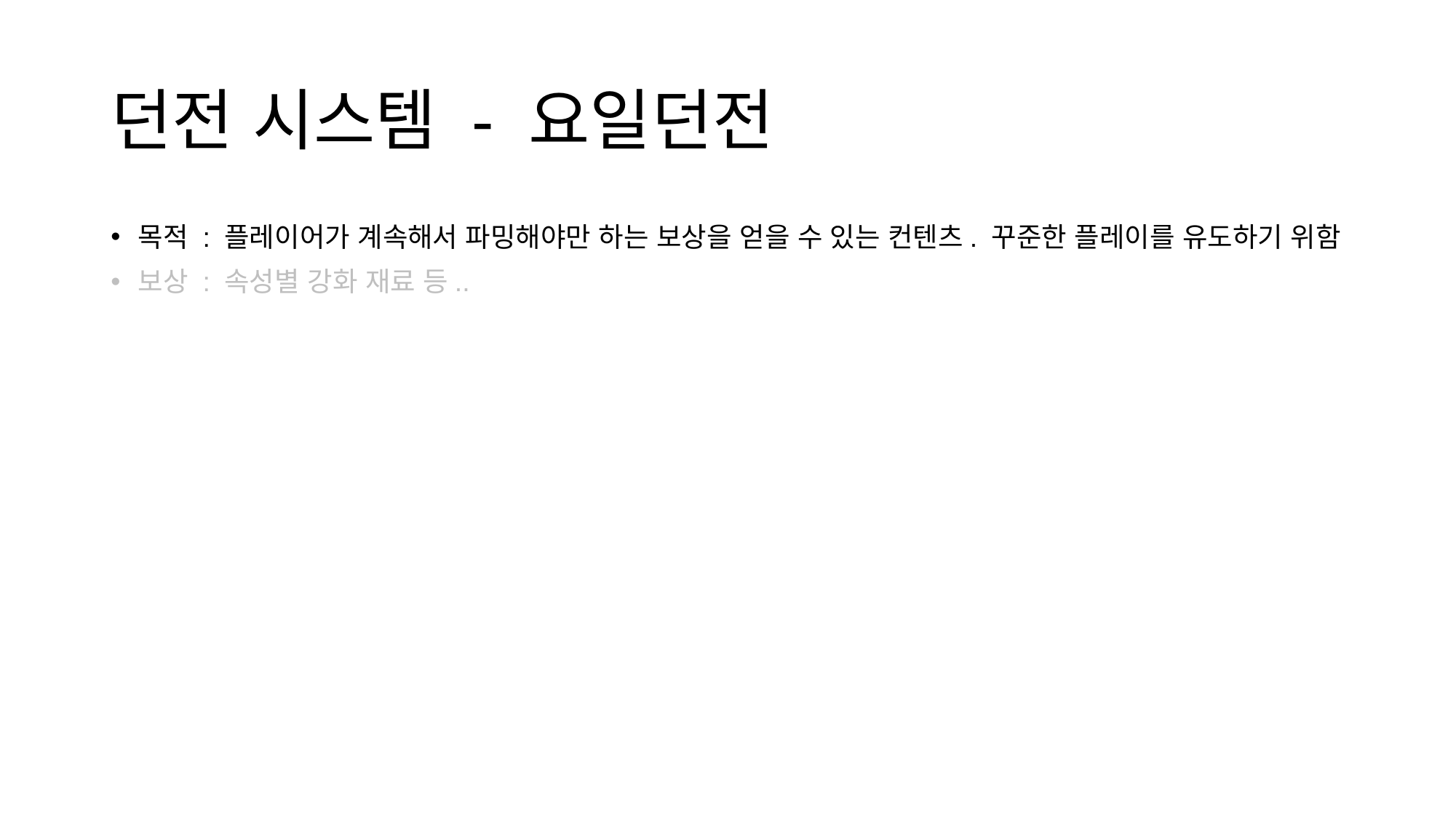

# 던전 시스템 - 요일던전
목적 : 플레이어가 계속해서 파밍해야만 하는 보상을 얻을 수 있는 컨텐츠. 꾸준한 플레이를 유도하기 위함
보상 : 속성별 강화 재료 등..